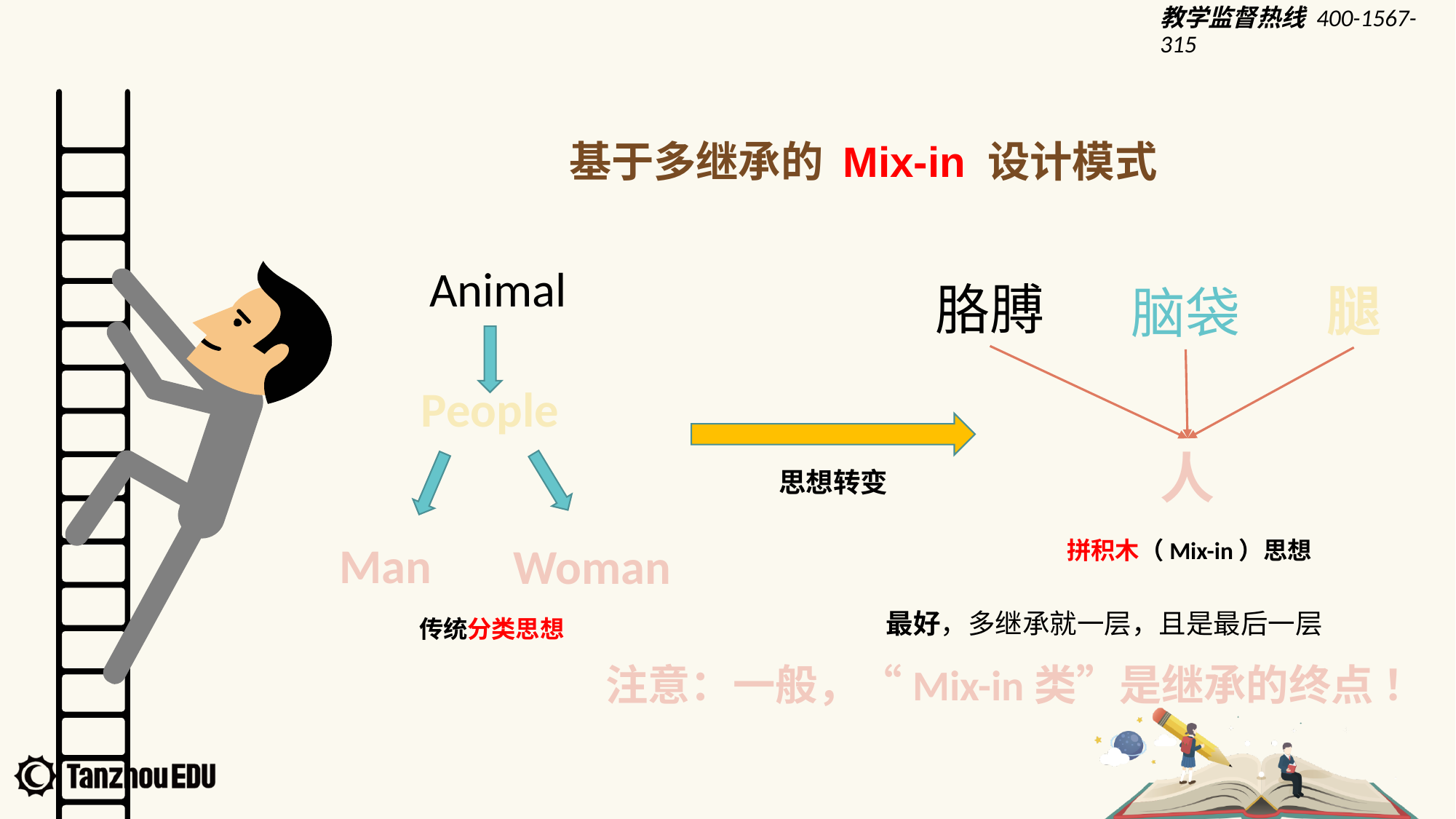

基于多继承的 Mix-in 设计模式
Animal
胳膊
腿
脑袋

People

人

思想转变
Man
拼积木（Mix-in）思想
Woman
最好，多继承就一层，且是最后一层
传统分类思想
注意：一般，“Mix-in类”是继承的终点 ！